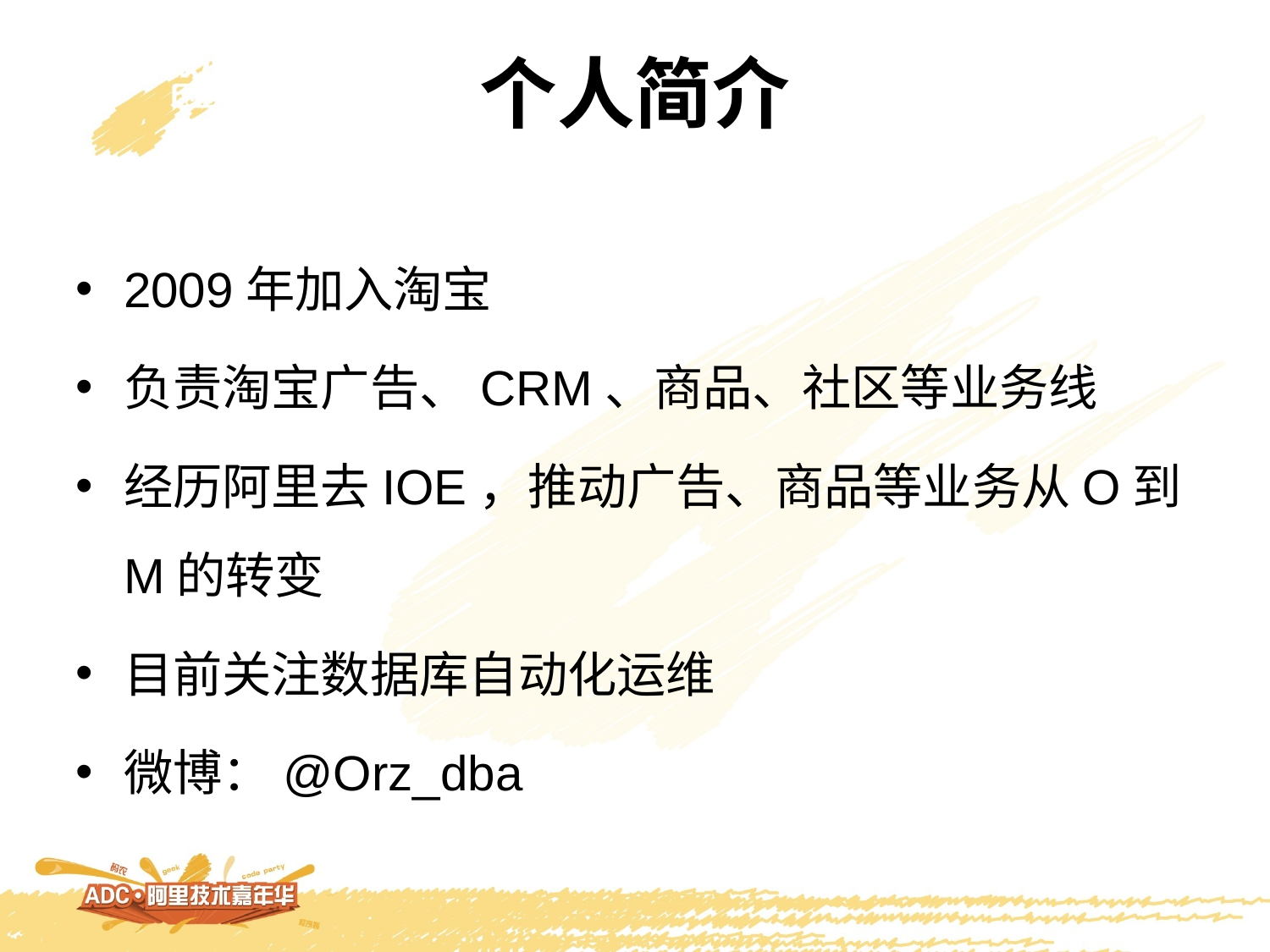

# 个人简介
2009年加入淘宝
负责淘宝广告、CRM、商品、社区等业务线
经历阿里去IOE，推动广告、商品等业务从O到M的转变
目前关注数据库自动化运维
微博：@Orz_dba